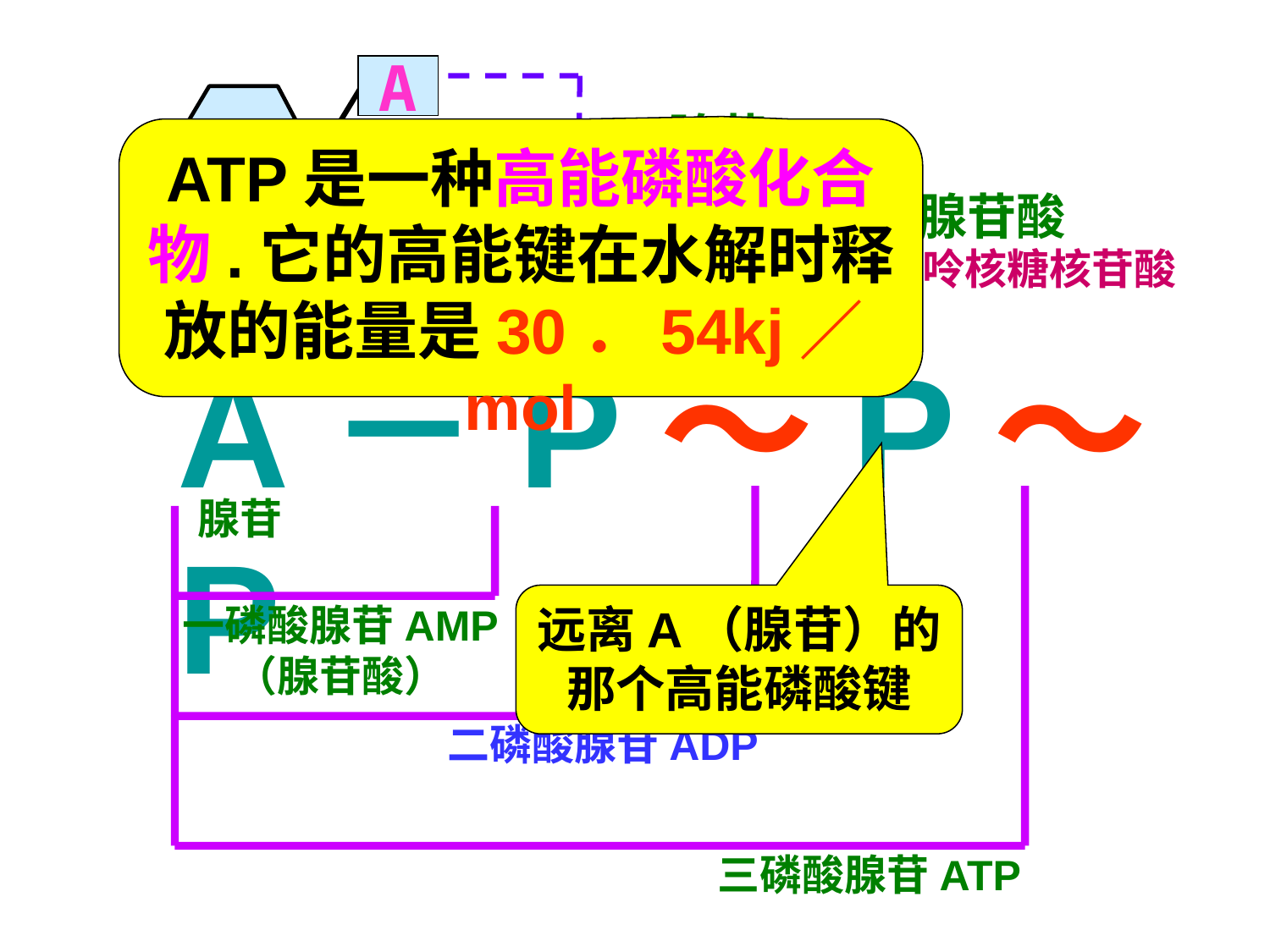

A

核糖
腺苷
ATP是一种高能磷酸化合物.它的高能键在水解时释放的能量是30．54kj／mol

磷酸
腺苷酸
腺嘌呤核糖核苷酸
A－P～P～P

腺苷

远离A（腺苷）的那个高能磷酸键
一磷酸腺苷AMP
（腺苷酸）
二磷酸腺苷ADP
三磷酸腺苷ATP